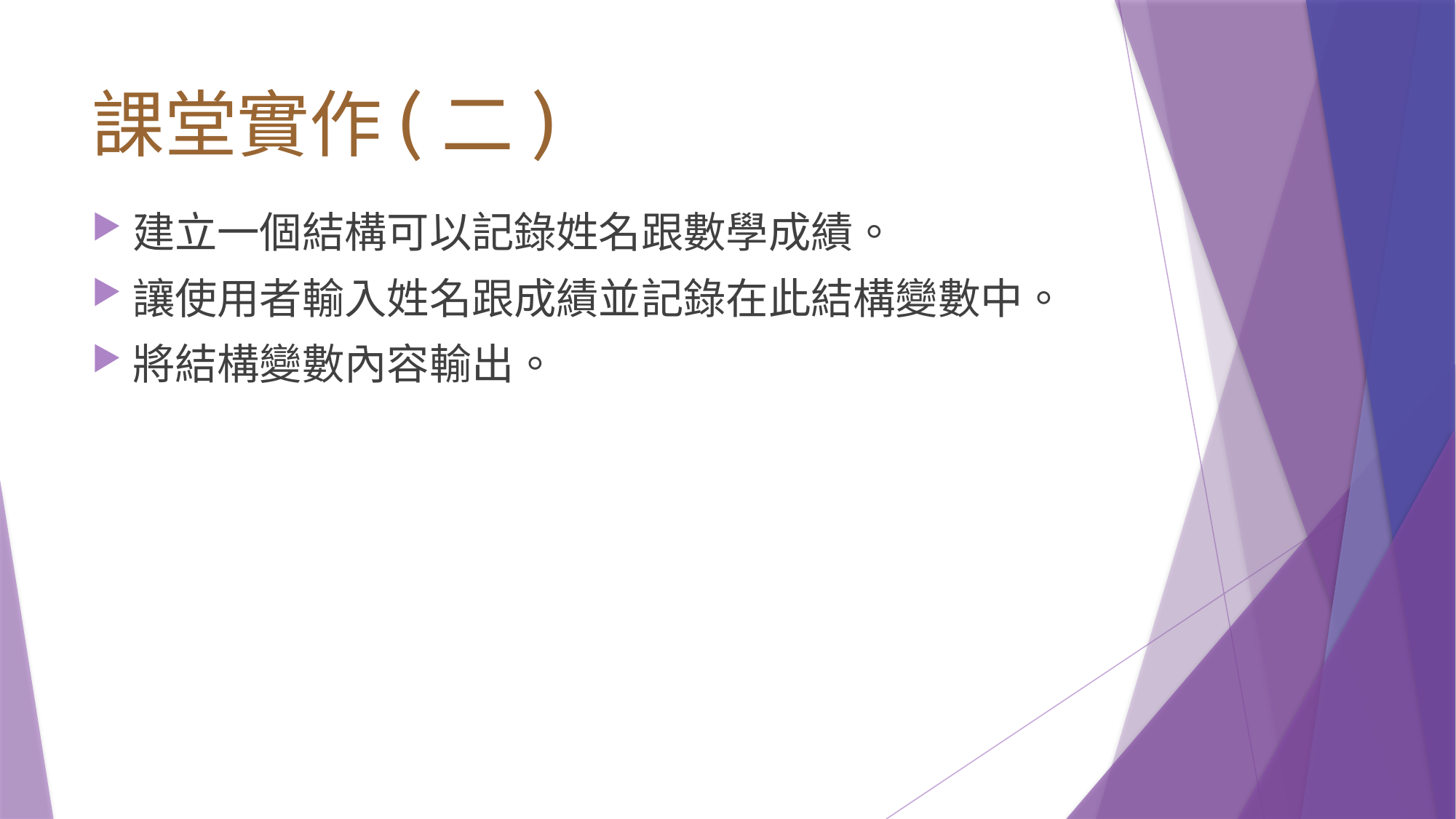

# 課堂實作(二)
建立⼀個結構可以記錄姓名跟數學成績。
讓使⽤者輸入姓名跟成績並記錄在此結構變數中。
將結構變數內容輸出。